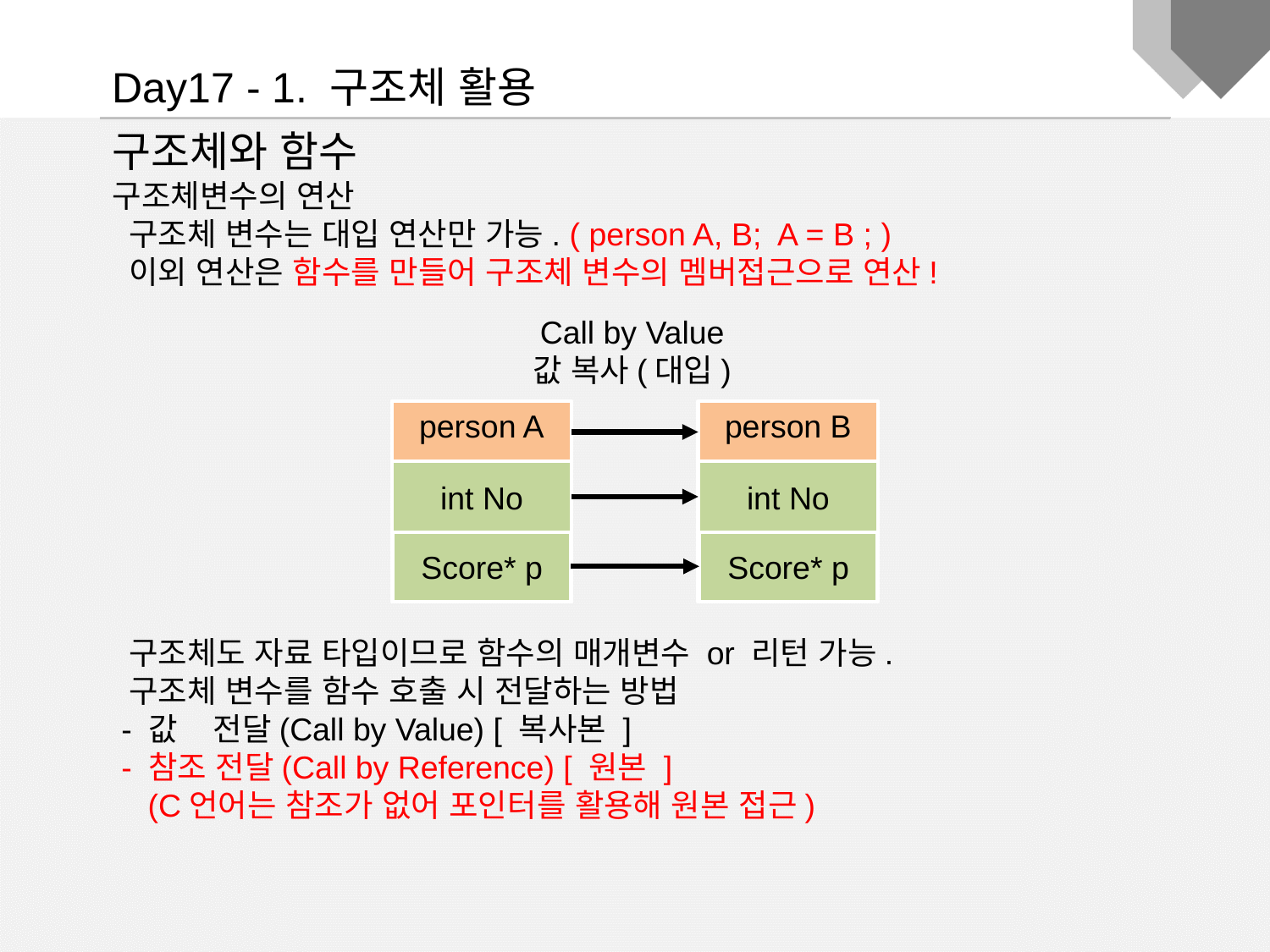

Day17 - 1. 구조체 활용
구조체와 함수
구조체변수의 연산
 구조체 변수는 대입 연산만 가능. ( person A, B;  A = B ; )
 이외 연산은 함수를 만들어 구조체 변수의 멤버접근으로 연산!

 구조체도 자료 타입이므로 함수의 매개변수 or 리턴 가능.
 구조체 변수를 함수 호출 시 전달하는 방법
 - 값    전달(Call by Value) [ 복사본 ]
 - 참조 전달(Call by Reference) [ 원본 ]
    (C언어는 참조가 없어 포인터를 활용해 원본 접근)
Call by Value
값 복사(대입)
person A

person B

int a
int a
int No
int No
Score* p
Score* p